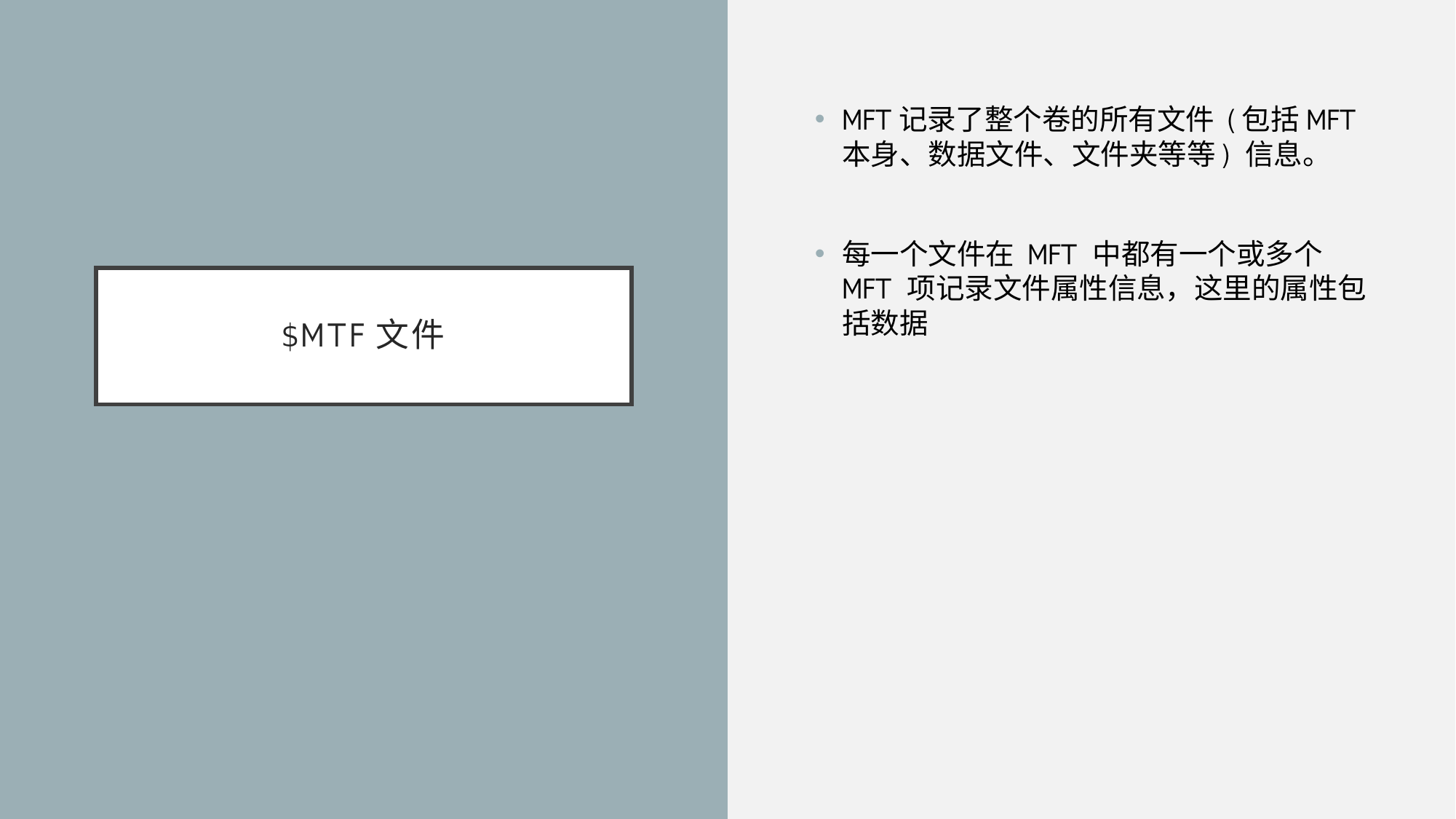

MFT记录了整个卷的所有文件 (包括MFT本身、数据文件、文件夹等等) 信息。

每一个文件在 MFT 中都有一个或多个 MFT 项记录文件属性信息，这里的属性包括数据

# $MTF文件